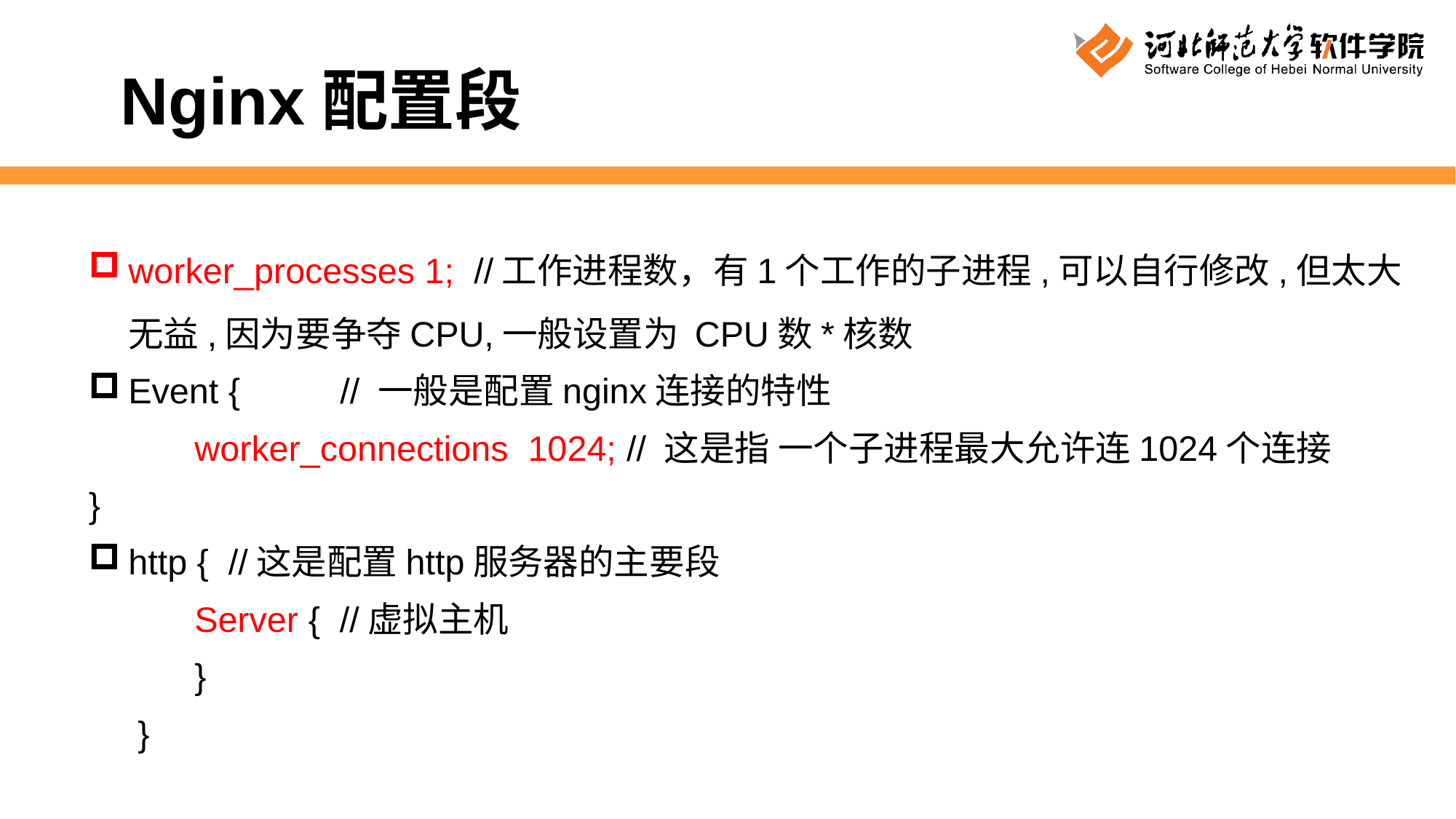

Nginx配置段
worker_processes 1;  //工作进程数，有1个工作的子进程,可以自行修改,但太大无益,因为要争夺CPU,一般设置为 CPU数*核数
Event {	// 一般是配置nginx连接的特性
 	worker_connections  1024; // 这是指 一个子进程最大允许连1024个连接
}
http {  //这是配置http服务器的主要段
	Server {  //虚拟主机
     	}
     }